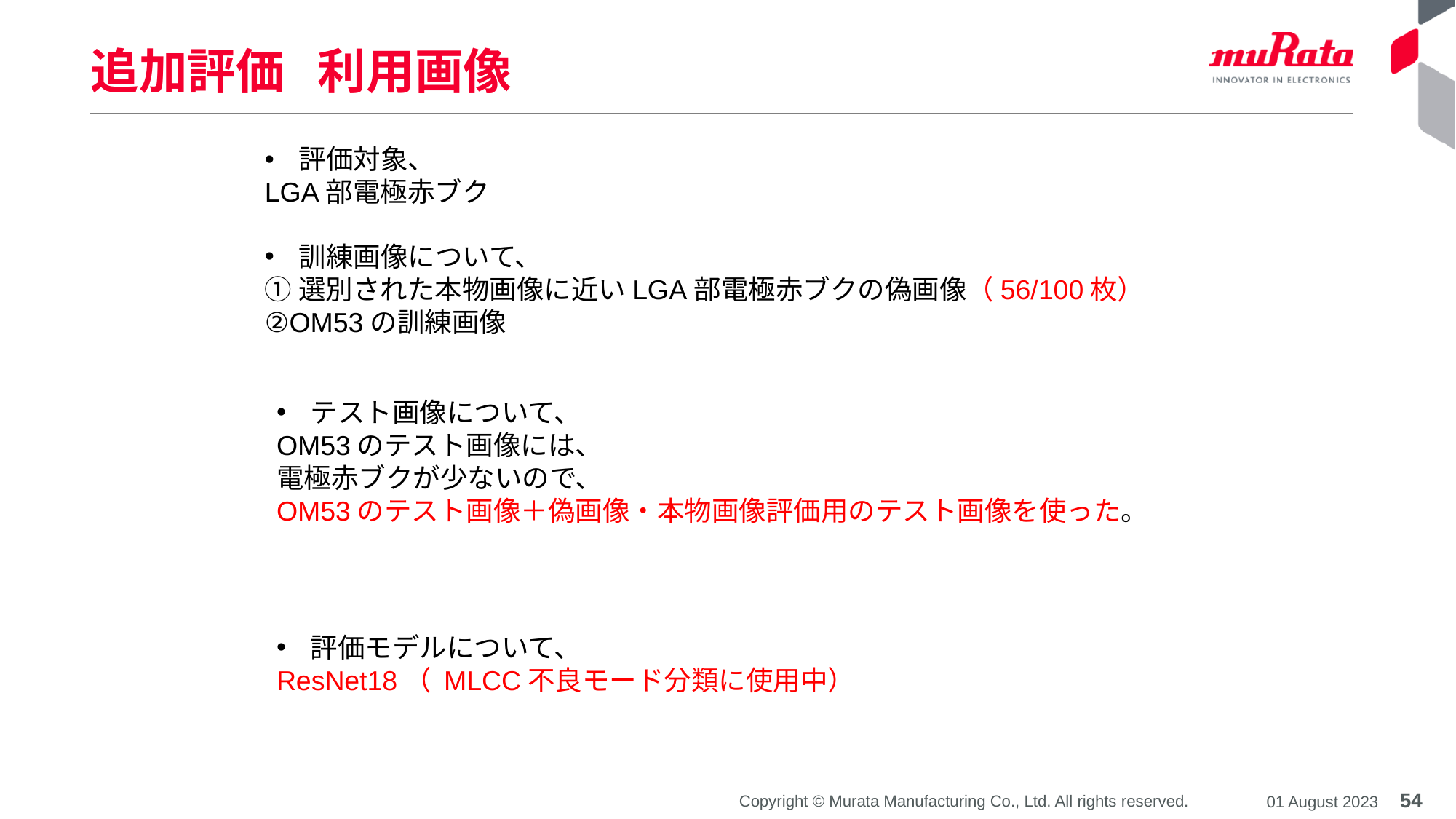

# 追加評価   利用画像
評価対象、
LGA部電極赤ブク
訓練画像について、
①選別された本物画像に近いLGA部電極赤ブクの偽画像（56/100枚）
②OM53の訓練画像
テスト画像について、
OM53のテスト画像には、
電極赤ブクが少ないので、
OM53のテスト画像＋偽画像・本物画像評価用のテスト画像を使った。
評価モデルについて、
ResNet18（ MLCC不良モード分類に使用中）